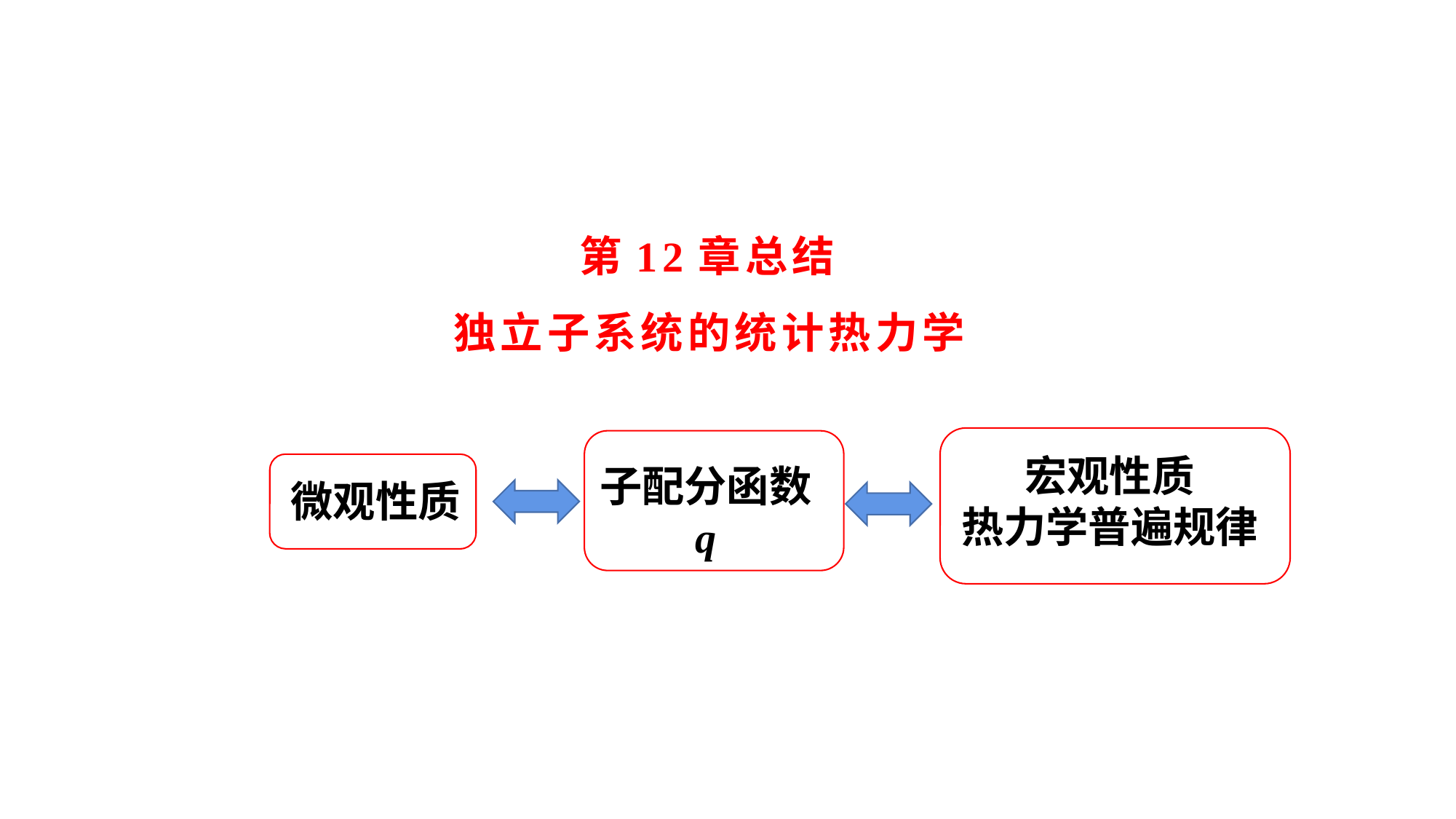

# 第12章总结 独立子系统的统计热力学

宏观性质
热力学普遍规律
子配分函数
q

微观性质